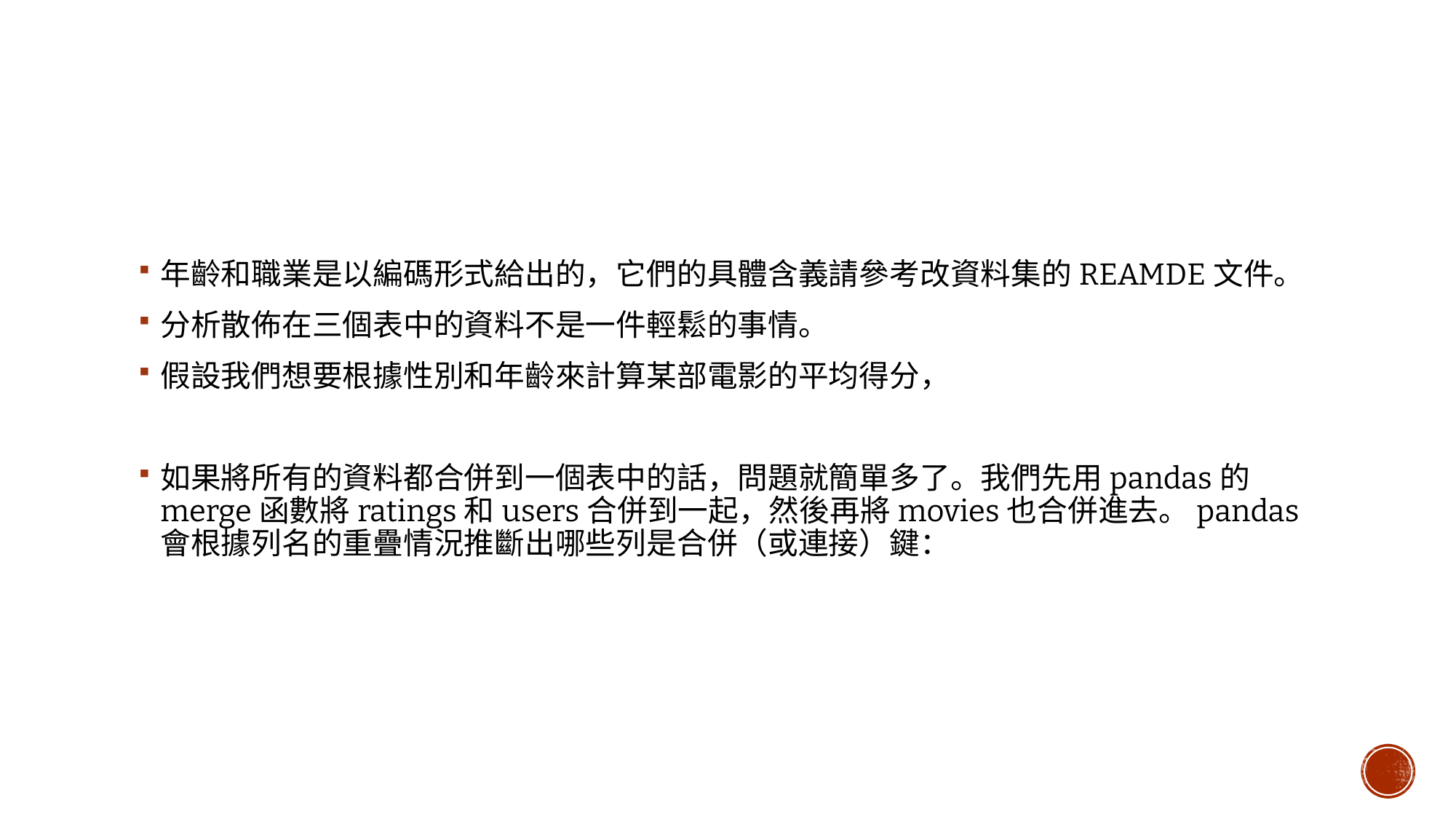

#
年齡和職業是以編碼形式給出的，它們的具體含義請參考改資料集的REAMDE文件。
分析散佈在三個表中的資料不是一件輕鬆的事情。
假設我們想要根據性別和年齡來計算某部電影的平均得分，

如果將所有的資料都合併到一個表中的話，問題就簡單多了。我們先用pandas的merge函數將ratings和users合併到一起，然後再將movies也合併進去。pandas會根據列名的重疊情況推斷出哪些列是合併（或連接）鍵：